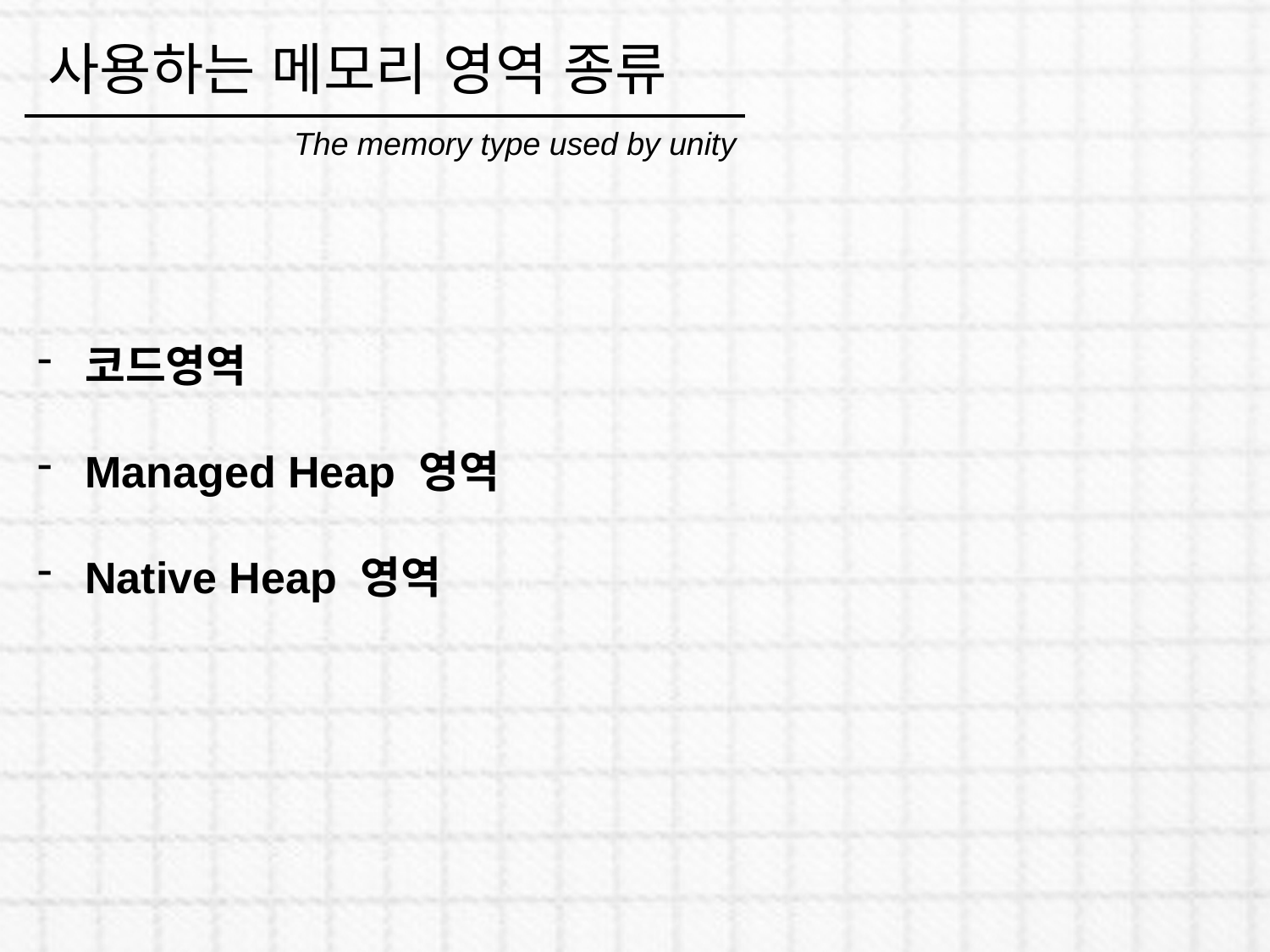

사용하는 메모리 영역 종류
The memory type used by unity
코드영역
Managed Heap 영역
Native Heap 영역